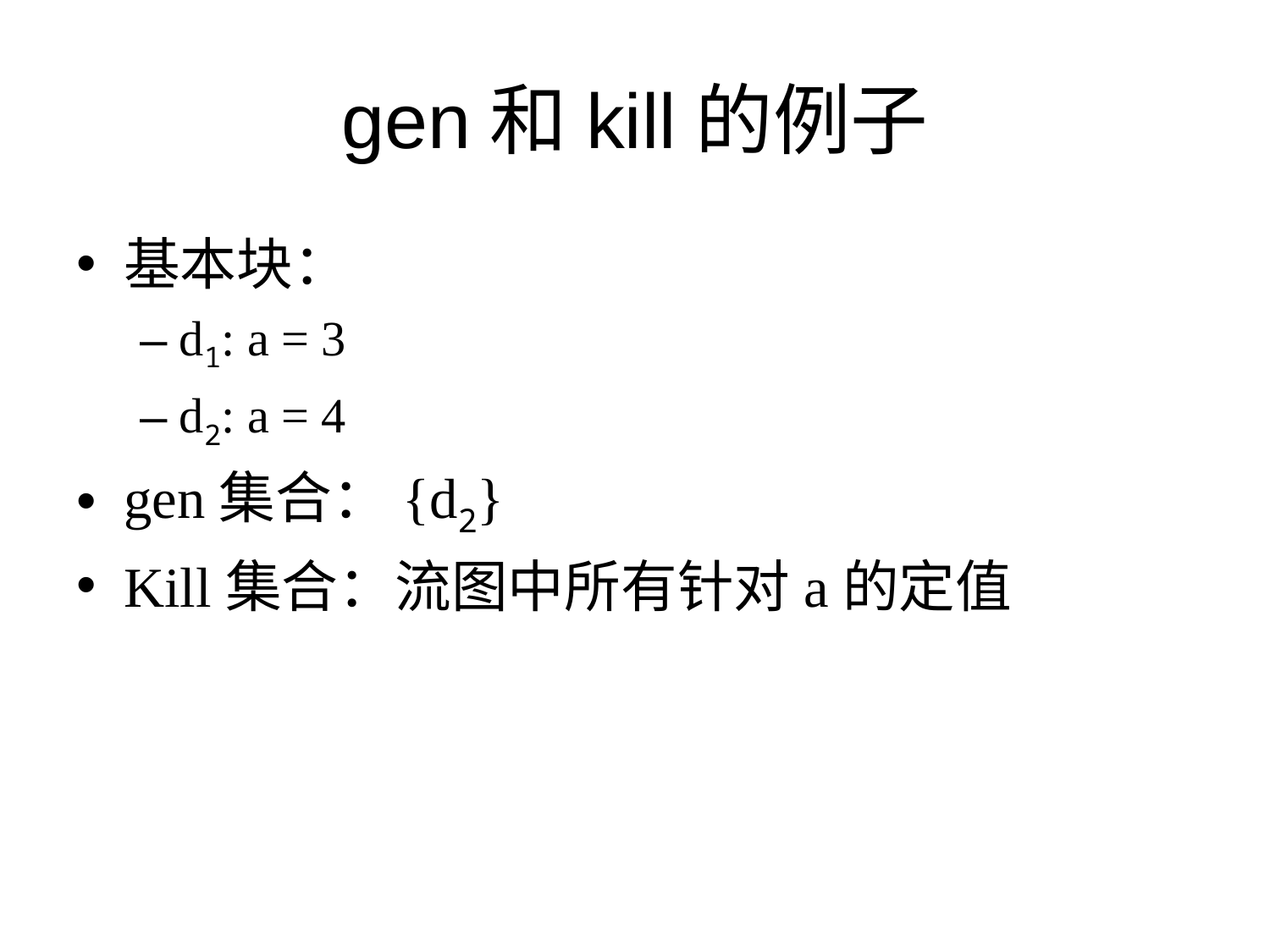

# gen和kill的例子
基本块：
d1: a = 3
d2: a = 4
gen集合：{d2}
Kill集合：流图中所有针对a的定值